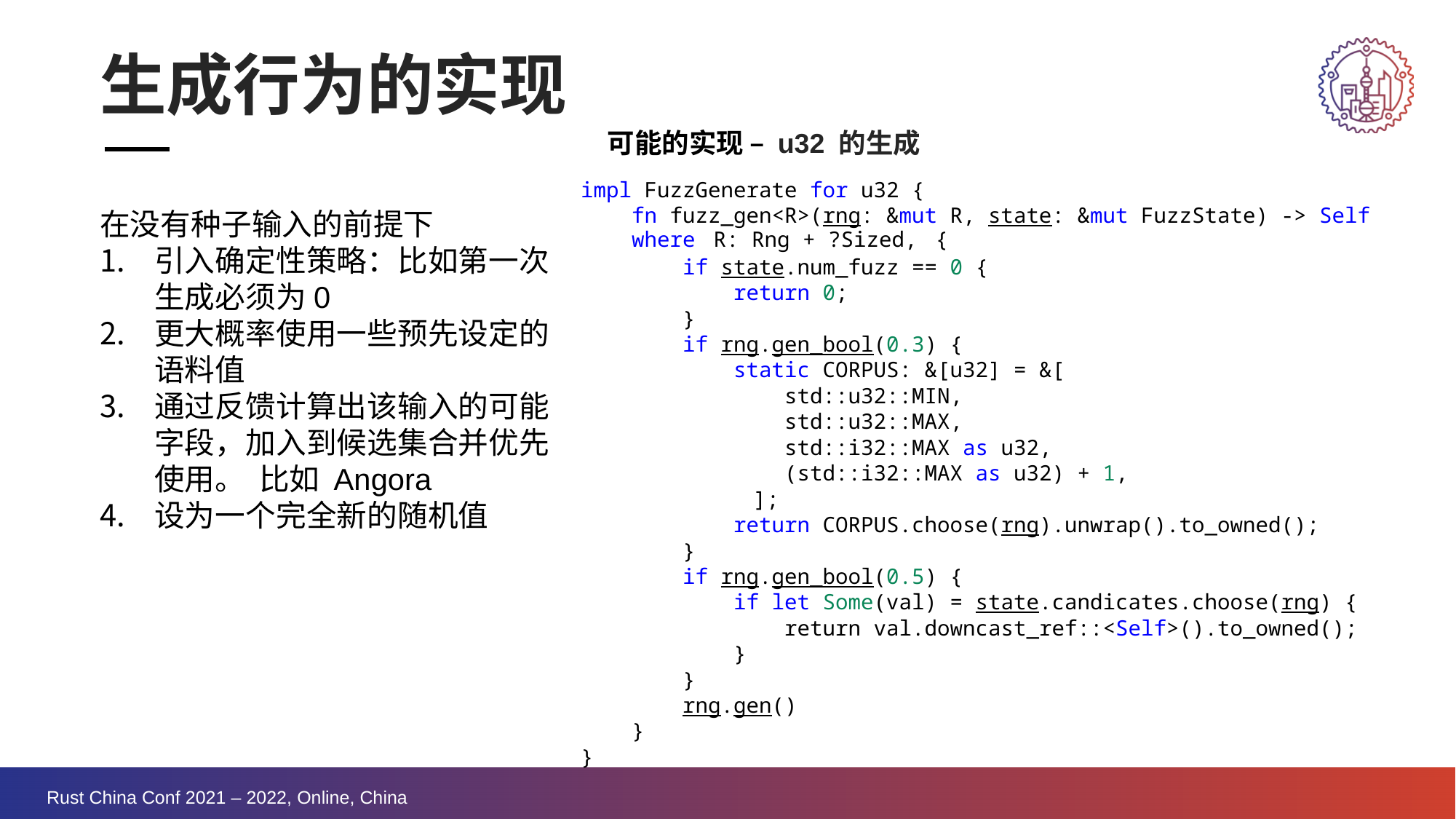

生成行为的实现
可能的实现 – u32 的生成
impl FuzzGenerate for u32 {
    fn fuzz_gen<R>(rng: &mut R, state: &mut FuzzState) -> Self
    where R: Rng + ?Sized, {
        if state.num_fuzz == 0 {
            return 0;
        }
        if rng.gen_bool(0.3) {
            static CORPUS: &[u32] = &[
                std::u32::MIN,
                std::u32::MAX,
                std::i32::MAX as u32,
                (std::i32::MAX as u32) + 1,
	     ];
            return CORPUS.choose(rng).unwrap().to_owned();
        }
        if rng.gen_bool(0.5) {
            if let Some(val) = state.candicates.choose(rng) {
                return val.downcast_ref::<Self>().to_owned();
            }
        }
        rng.gen()
    }
}

在没有种子输入的前提下
引入确定性策略：比如第一次生成必须为0
更大概率使用一些预先设定的语料值
通过反馈计算出该输入的可能字段，加入到候选集合并优先使用。  比如 Angora
设为一个完全新的随机值